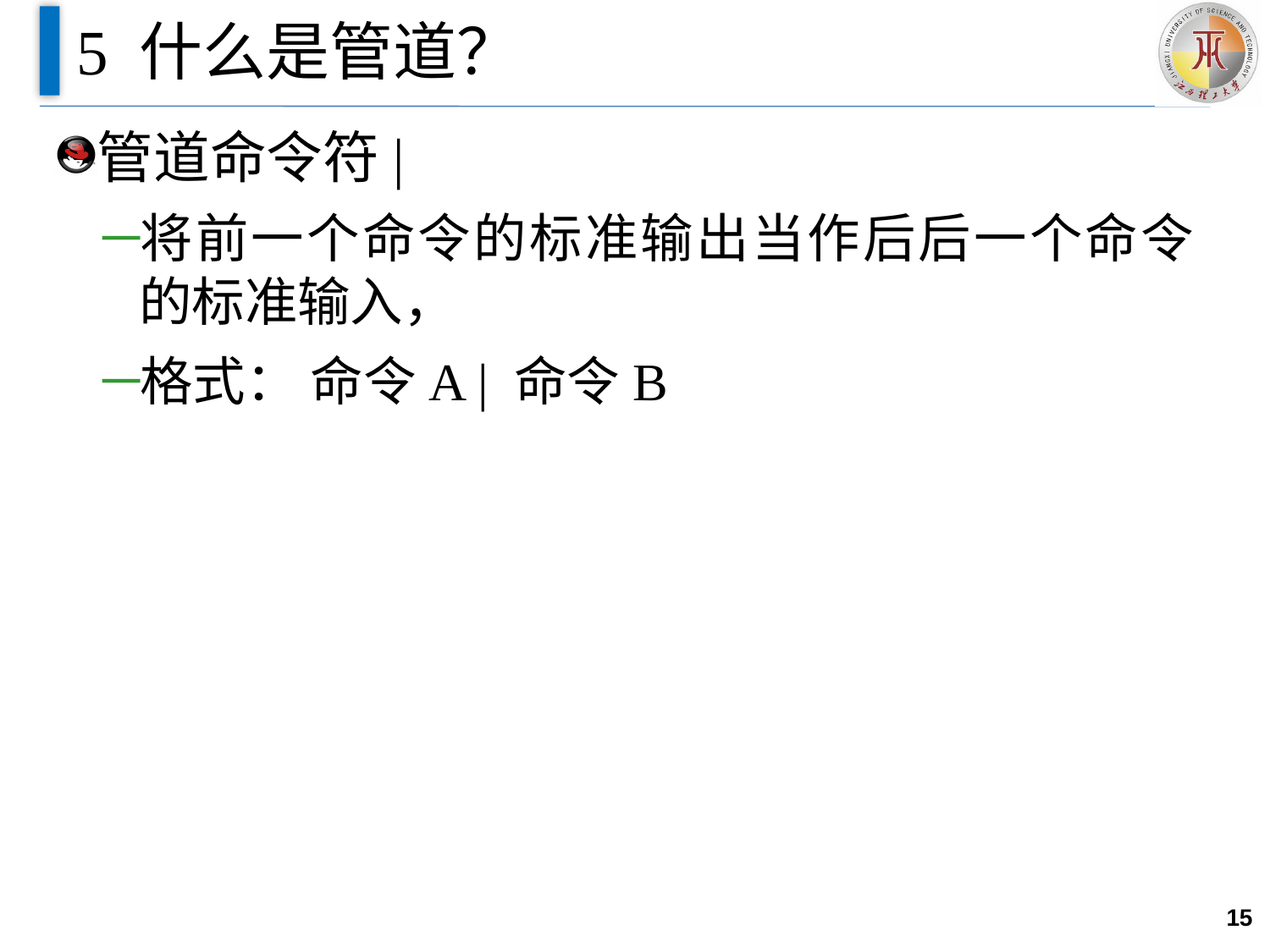

# 5 什么是管道？
管道命令符|
将前一个命令的标准输出当作后后一个命令的标准输入，
格式： 命令A | 命令B
15